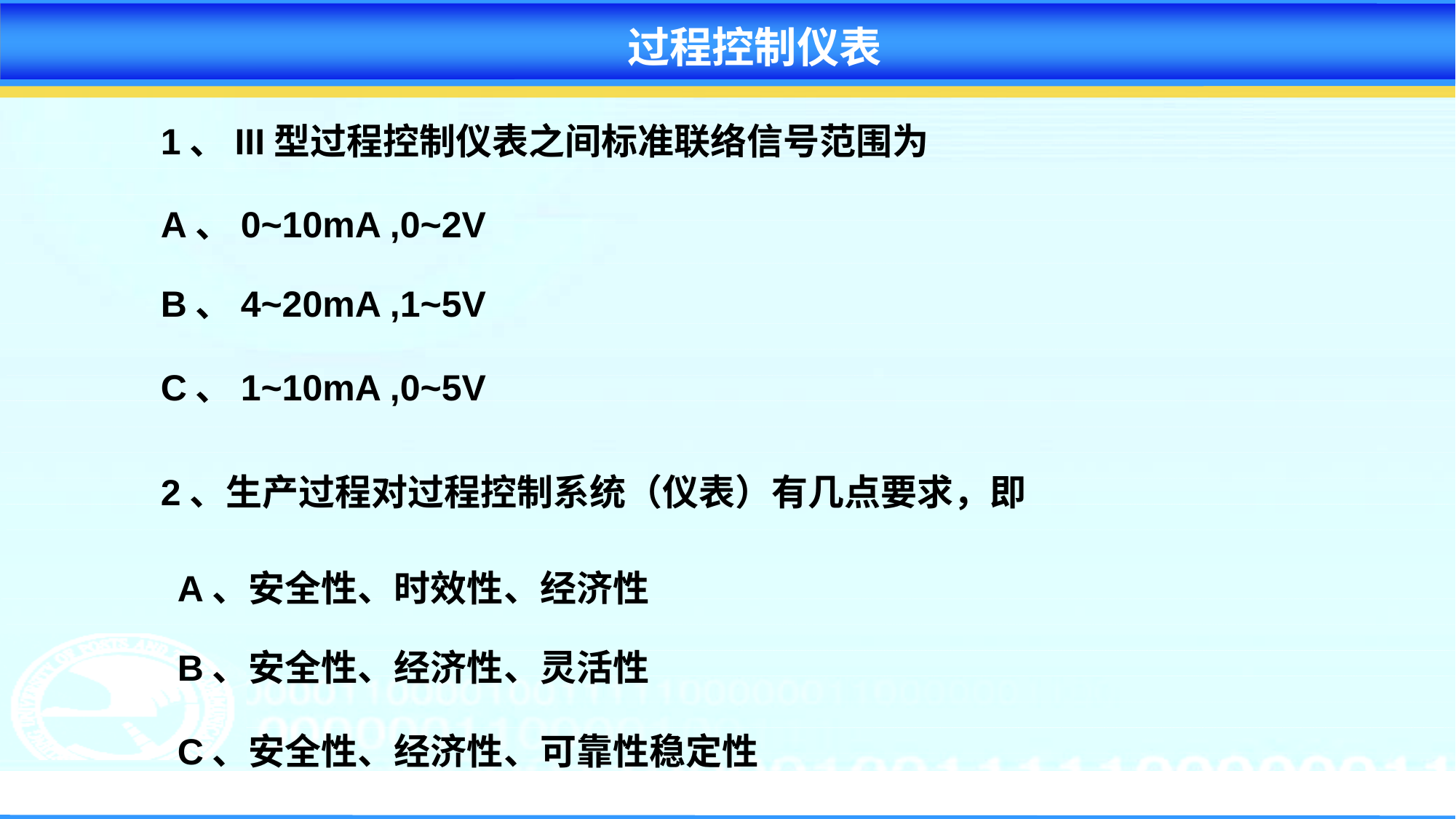

过程控制仪表
1、III型过程控制仪表之间标准联络信号范围为
A、0~10mA ,0~2V
B、4~20mA ,1~5V
C、1~10mA ,0~5V
2、生产过程对过程控制系统（仪表）有几点要求，即
A、安全性、时效性、经济性
B、安全性、经济性、灵活性
C、安全性、经济性、可靠性稳定性